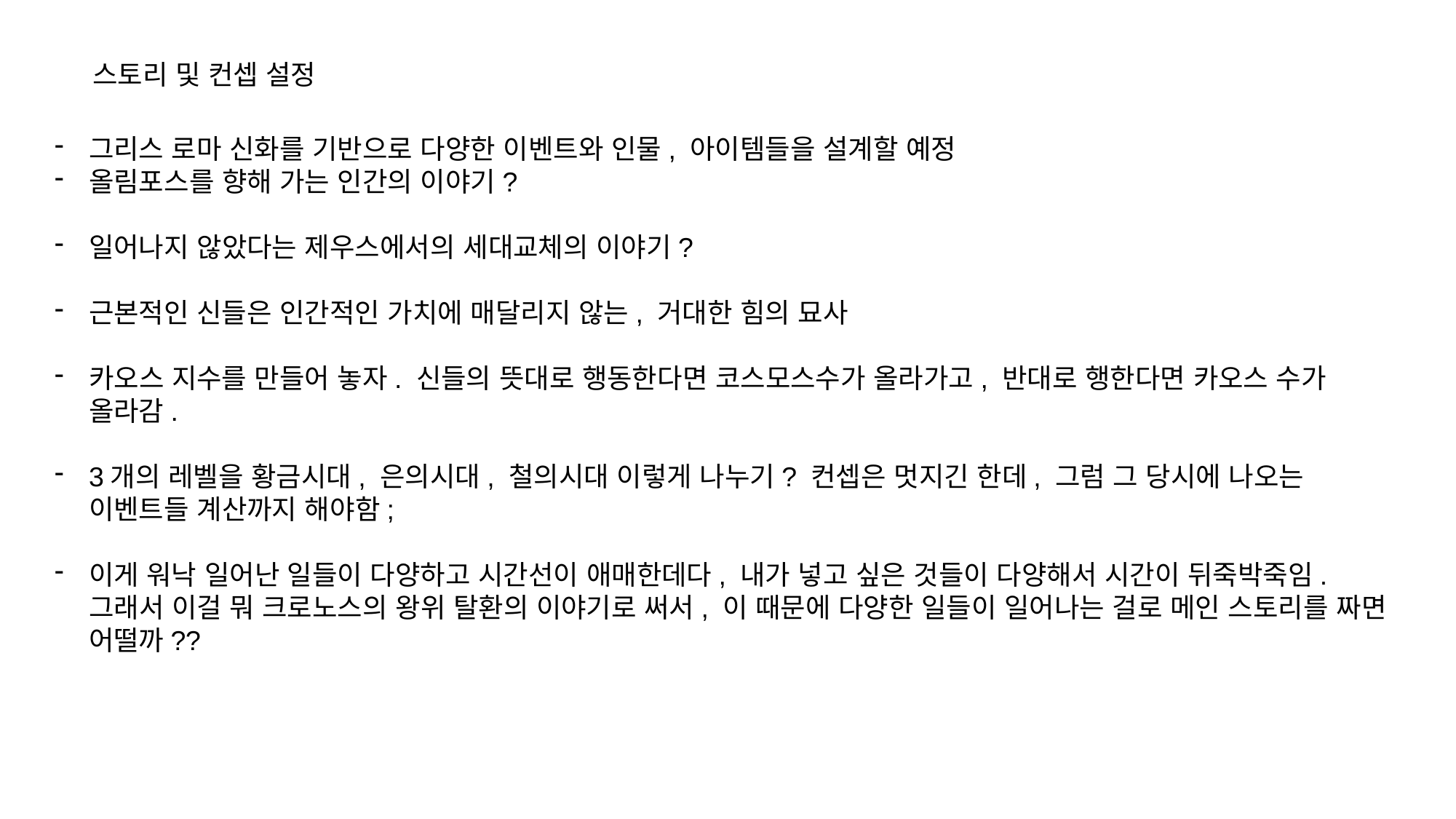

스토리 및 컨셉 설정
그리스 로마 신화를 기반으로 다양한 이벤트와 인물, 아이템들을 설계할 예정
올림포스를 향해 가는 인간의 이야기?

일어나지 않았다는 제우스에서의 세대교체의 이야기?

근본적인 신들은 인간적인 가치에 매달리지 않는, 거대한 힘의 묘사

카오스 지수를 만들어 놓자. 신들의 뜻대로 행동한다면 코스모스수가 올라가고, 반대로 행한다면 카오스 수가 올라감.

3개의 레벨을 황금시대, 은의시대, 철의시대 이렇게 나누기? 컨셉은 멋지긴 한데, 그럼 그 당시에 나오는 이벤트들 계산까지 해야함;

이게 워낙 일어난 일들이 다양하고 시간선이 애매한데다, 내가 넣고 싶은 것들이 다양해서 시간이 뒤죽박죽임. 그래서 이걸 뭐 크로노스의 왕위 탈환의 이야기로 써서, 이 때문에 다양한 일들이 일어나는 걸로 메인 스토리를 짜면 어떨까??